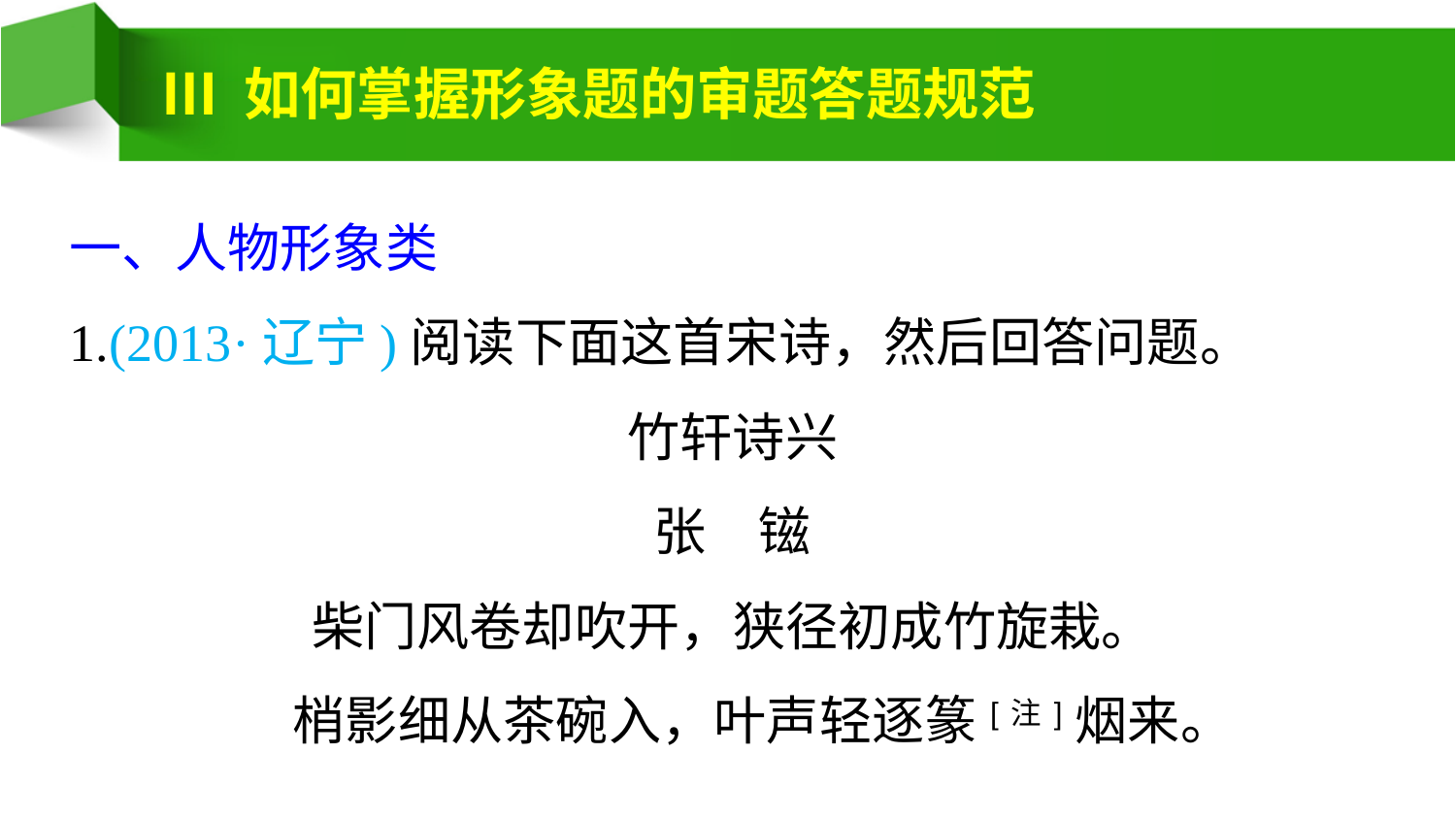

Ⅲ 如何掌握形象题的审题答题规范
一、人物形象类
1.(2013·辽宁)阅读下面这首宋诗，然后回答问题。
竹轩诗兴
张　镃
柴门风卷却吹开，狭径初成竹旋栽。
    梢影细从茶碗入，叶声轻逐篆[注]烟来。